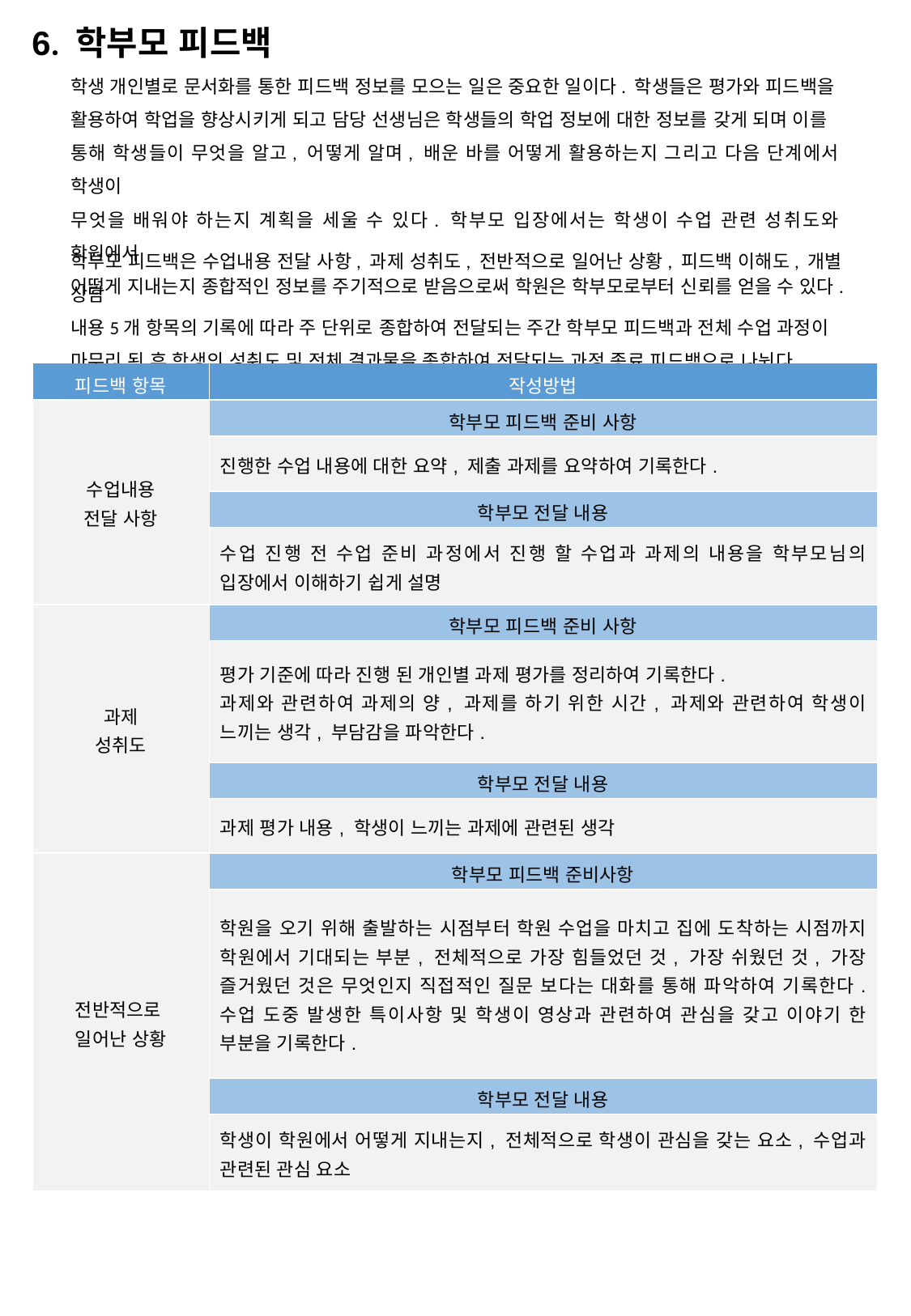

6. 학부모 피드백
학생 개인별로 문서화를 통한 피드백 정보를 모으는 일은 중요한 일이다. 학생들은 평가와 피드백을
활용하여 학업을 향상시키게 되고 담당 선생님은 학생들의 학업 정보에 대한 정보를 갖게 되며 이를
통해 학생들이 무엇을 알고, 어떻게 알며, 배운 바를 어떻게 활용하는지 그리고 다음 단계에서 학생이
무엇을 배워야 하는지 계획을 세울 수 있다. 학부모 입장에서는 학생이 수업 관련 성취도와 학원에서
어떻게 지내는지 종합적인 정보를 주기적으로 받음으로써 학원은 학부모로부터 신뢰를 얻을 수 있다.
학부모 피드백은 수업내용 전달 사항, 과제 성취도, 전반적으로 일어난 상황, 피드백 이해도, 개별 상담
내용5개 항목의 기록에 따라 주 단위로 종합하여 전달되는 주간 학부모 피드백과 전체 수업 과정이
마무리 된 후 학생의 성취도 및 전체 결과물을 종합하여 전달되는 과정 종료 피드백으로 나뉜다.
| 피드백 항목 | 작성방법 |
| --- | --- |
| 수업내용 전달 사항 | 학부모 피드백 준비 사항 |
|  | 진행한 수업 내용에 대한 요약, 제출 과제를 요약하여 기록한다. |
|  | 학부모 전달 내용 |
|  | 수업 진행 전 수업 준비 과정에서 진행 할 수업과 과제의 내용을 학부모님의 입장에서 이해하기 쉽게 설명 |
| 과제 성취도 | 학부모 피드백 준비 사항 |
|  | 평가 기준에 따라 진행 된 개인별 과제 평가를 정리하여 기록한다. 과제와 관련하여 과제의 양, 과제를 하기 위한 시간, 과제와 관련하여 학생이 느끼는 생각, 부담감을 파악한다. |
|  | 학부모 전달 내용 |
|  | 과제 평가 내용, 학생이 느끼는 과제에 관련된 생각 |
| 전반적으로 일어난 상황 | 학부모 피드백 준비사항 |
|  | 학원을 오기 위해 출발하는 시점부터 학원 수업을 마치고 집에 도착하는 시점까지 학원에서 기대되는 부분, 전체적으로 가장 힘들었던 것, 가장 쉬웠던 것, 가장 즐거웠던 것은 무엇인지 직접적인 질문 보다는 대화를 통해 파악하여 기록한다. 수업 도중 발생한 특이사항 및 학생이 영상과 관련하여 관심을 갖고 이야기 한 부분을 기록한다. |
|  | 학부모 전달 내용 |
|  | 학생이 학원에서 어떻게 지내는지, 전체적으로 학생이 관심을 갖는 요소, 수업과 관련된 관심 요소 |